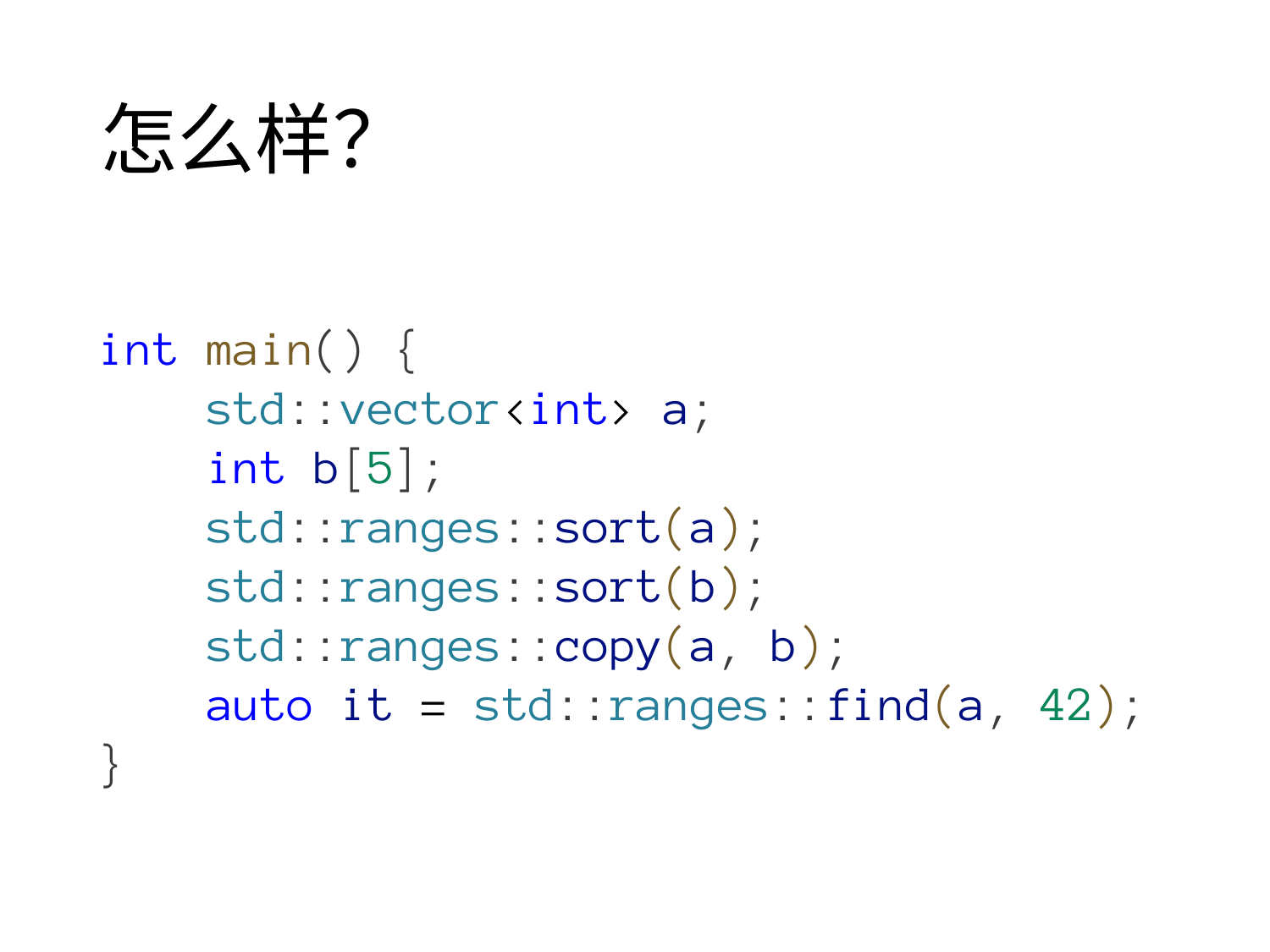

# 怎么样？
int main() {
    std::vector<int> a;
    int b[5];
    std::ranges::sort(a);
    std::ranges::sort(b);
    std::ranges::copy(a, b);
    auto it = std::ranges::find(a, 42);
}